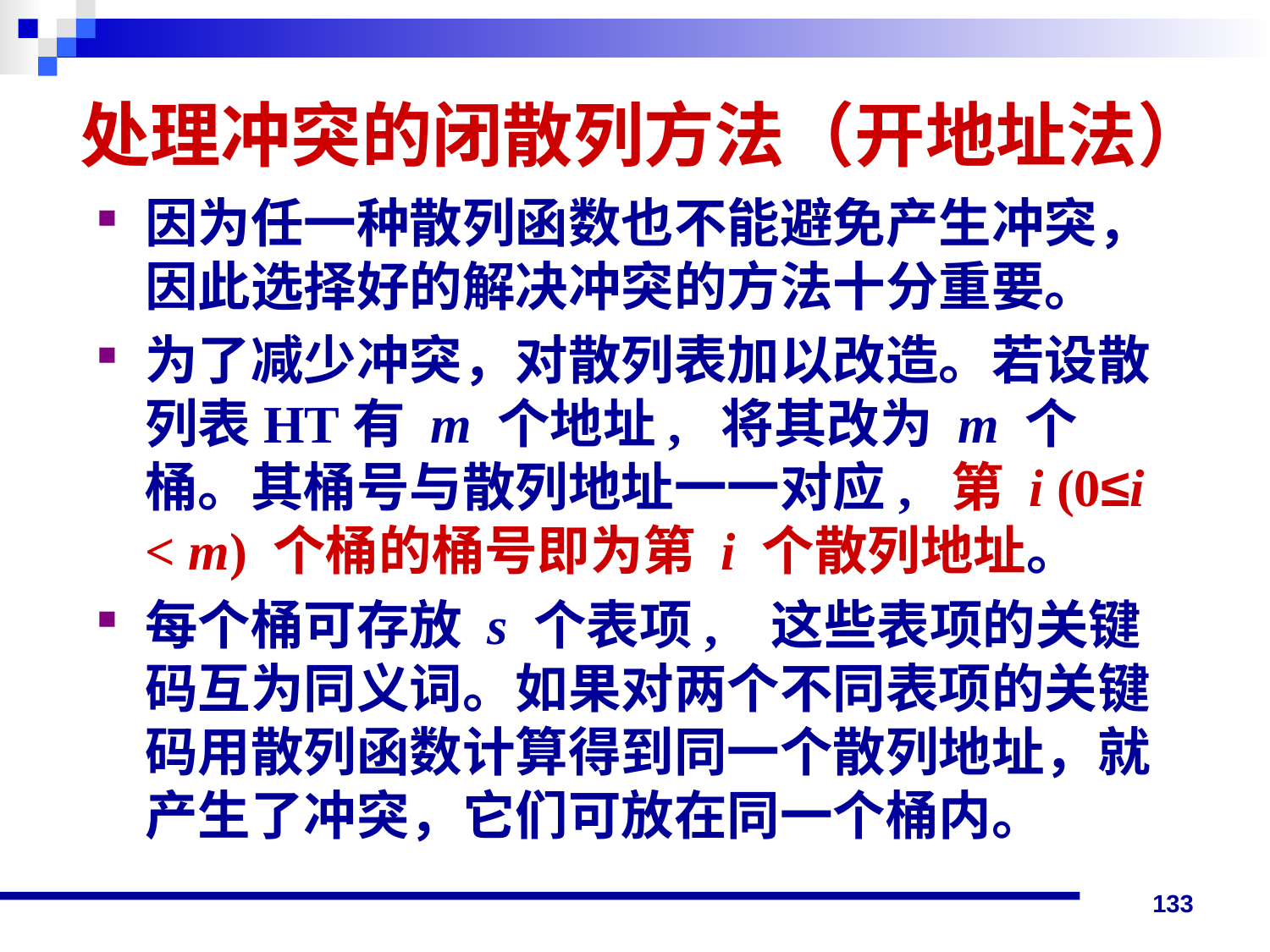

# 处理冲突的闭散列方法（开地址法）
因为任一种散列函数也不能避免产生冲突，因此选择好的解决冲突的方法十分重要。
为了减少冲突，对散列表加以改造。若设散列表HT有 m 个地址,  将其改为 m 个桶。其桶号与散列地址一一对应,  第 i (0≤i < m) 个桶的桶号即为第 i 个散列地址。
每个桶可存放 s 个表项,   这些表项的关键码互为同义词。如果对两个不同表项的关键码用散列函数计算得到同一个散列地址，就产生了冲突，它们可放在同一个桶内。
133